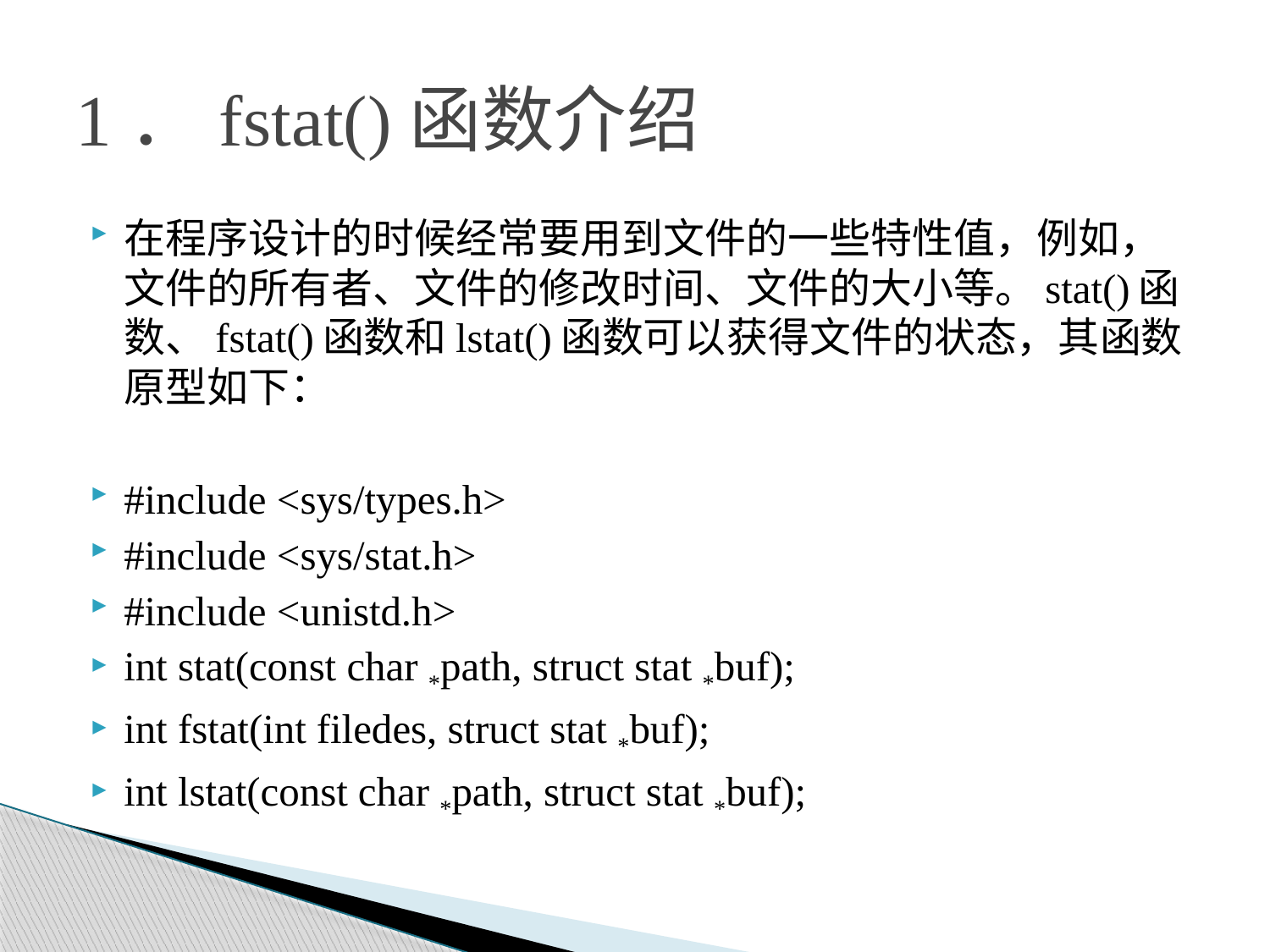

# 1．fstat()函数介绍
在程序设计的时候经常要用到文件的一些特性值，例如，文件的所有者、文件的修改时间、文件的大小等。stat()函数、fstat()函数和lstat()函数可以获得文件的状态，其函数原型如下：

#include <sys/types.h>
#include <sys/stat.h>
#include <unistd.h>
int stat(const char *path, struct stat *buf);
int fstat(int filedes, struct stat *buf);
int lstat(const char *path, struct stat *buf);